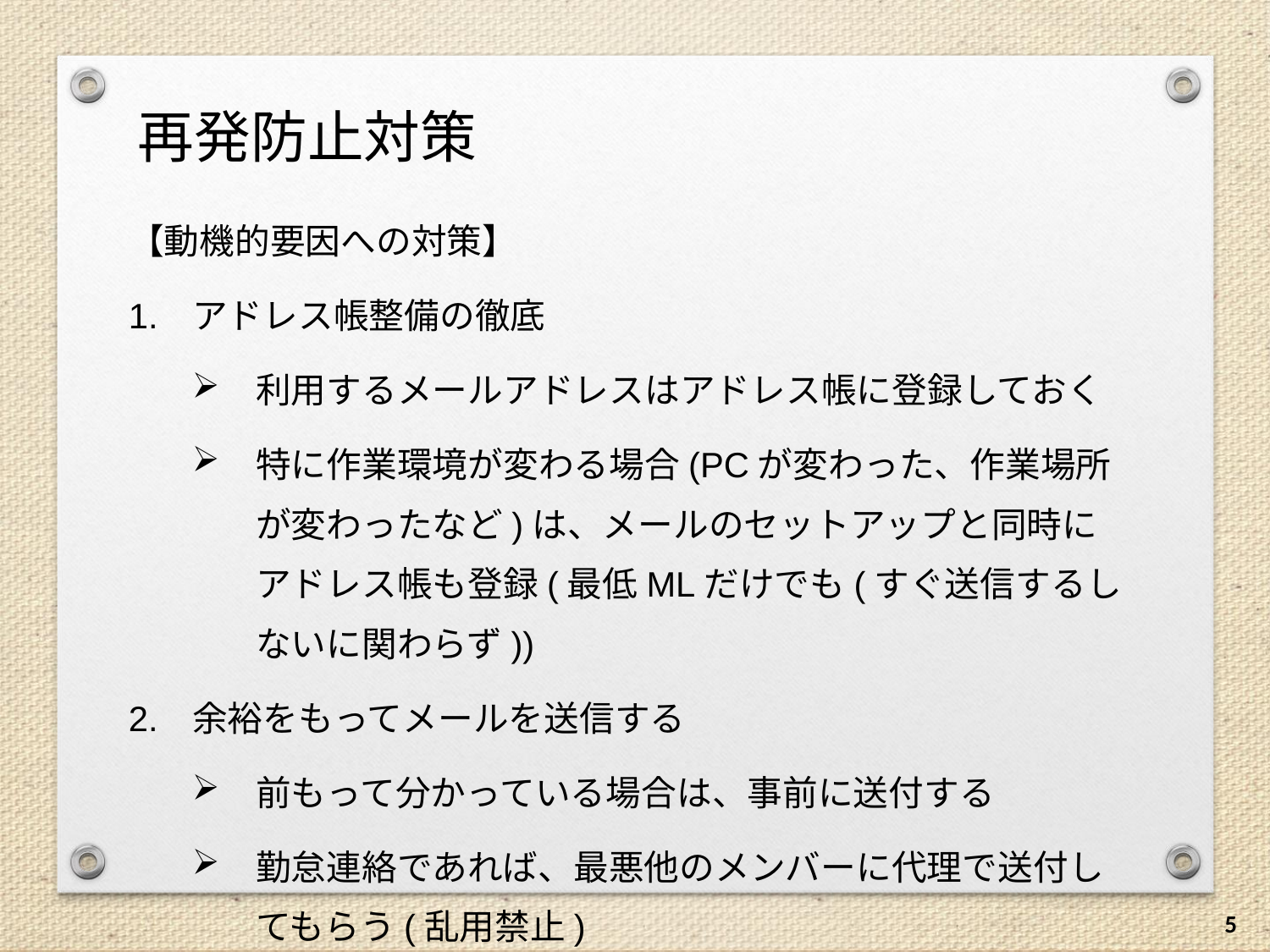

再発防止対策
【動機的要因への対策】
アドレス帳整備の徹底
利用するメールアドレスはアドレス帳に登録しておく
特に作業環境が変わる場合(PCが変わった、作業場所が変わったなど)は、メールのセットアップと同時にアドレス帳も登録(最低MLだけでも(すぐ送信するしないに関わらず))
余裕をもってメールを送信する
前もって分かっている場合は、事前に送付する
勤怠連絡であれば、最悪他のメンバーに代理で送付してもらう(乱用禁止)
5